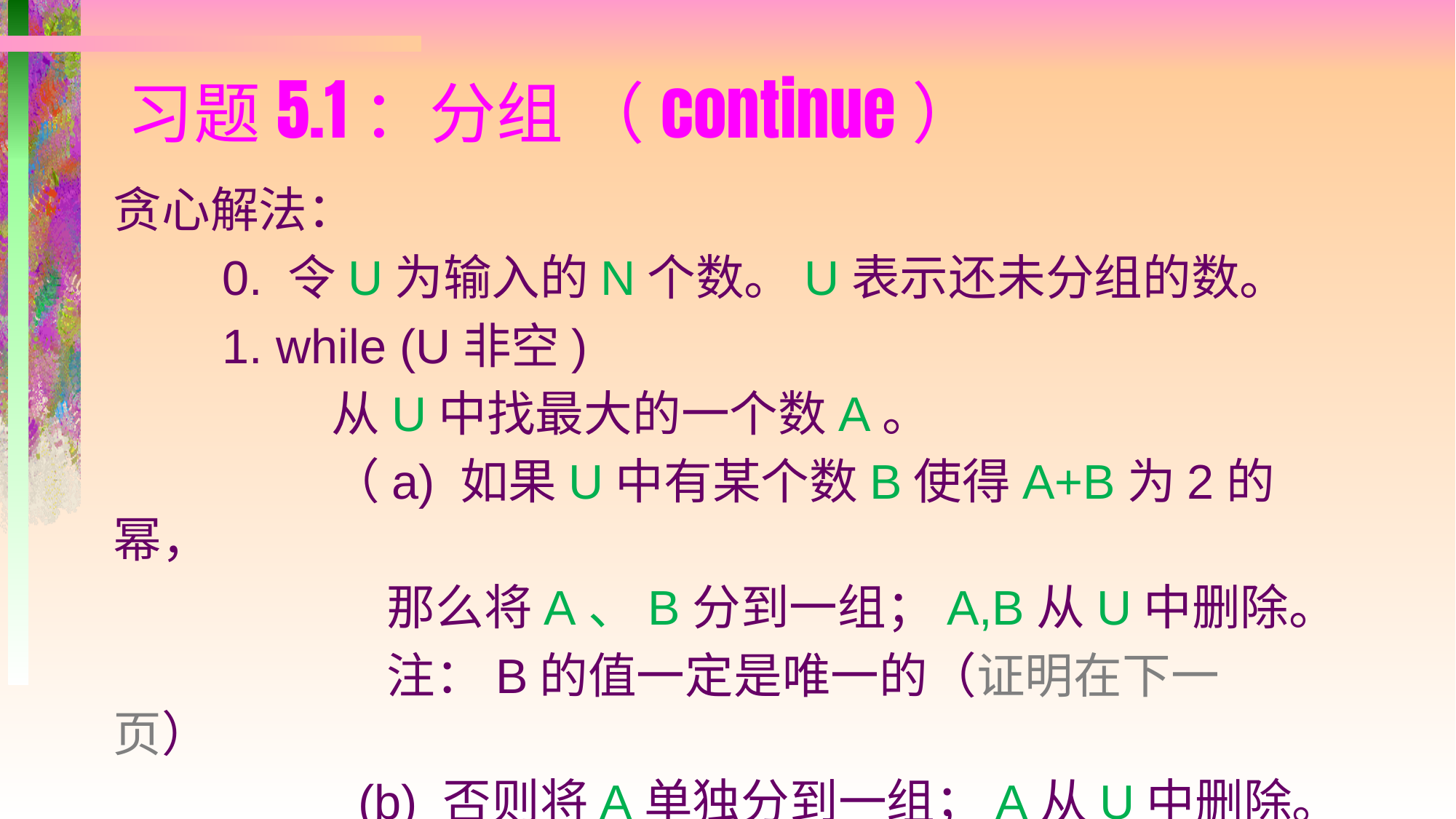

# 习题5.1：分组 （continue）
贪心解法：
	0. 令U为输入的N个数。U表示还未分组的数。
	1. while (U非空)
		从U中找最大的一个数A。
		（a) 如果U中有某个数B使得A+B为2的幂，
		    那么将A、B分到一组；A,B从U中删除。
		    注：B的值一定是唯一的（证明在下一页）
		  (b) 否则将A单独分到一组；A从U中删除。